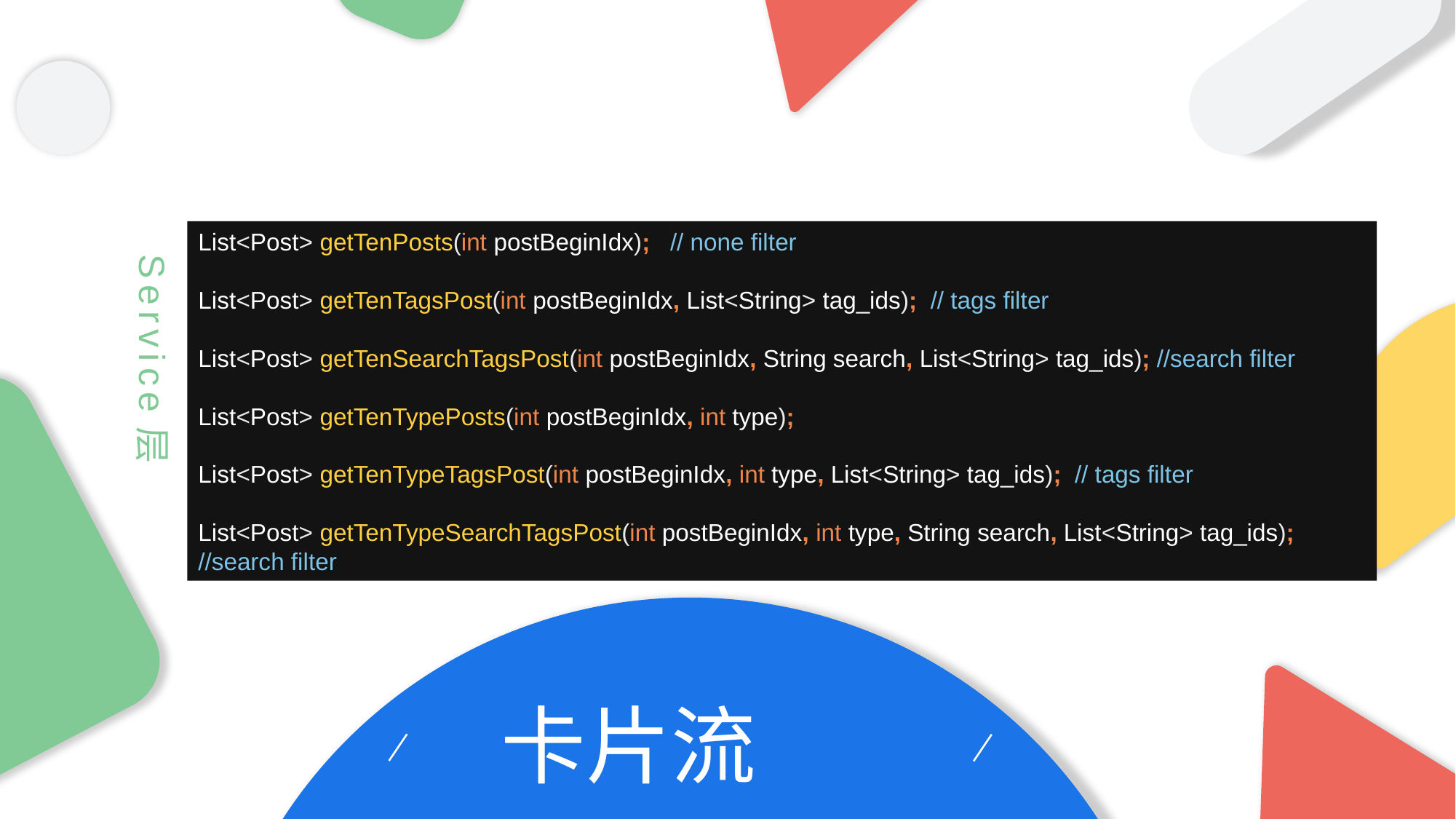

List<Post> getTenPosts(int postBeginIdx);   // none filter
List<Post> getTenTagsPost(int postBeginIdx, List<String> tag_ids);  // tags filter
List<Post> getTenSearchTagsPost(int postBeginIdx, String search, List<String> tag_ids); //search filter
List<Post> getTenTypePosts(int postBeginIdx, int type);
List<Post> getTenTypeTagsPost(int postBeginIdx, int type, List<String> tag_ids);  // tags filter
List<Post> getTenTypeSearchTagsPost(int postBeginIdx, int type, String search, List<String> tag_ids); //search filter
Service层

卡片流
private void gettenmoreposts(HttpServletRequest request, HttpServletResponse response) throws ServletException, IOException {
    HttpSession session = request.getSession();
    int postBeginIdx = Integer.parseInt(request.getParameter("postBeginIdx"));
    List<Post> posts = new ArrayList<>();
    List<String> tagsselected = (List<String>) session.getAttribute("tagsselected");
    String searchword = (String) session.getAttribute("searchword");
    if ((tagsselected == null || tagsselected.size() == 0) && (searchword == null || searchword.equals(""))) {
        posts = service.getTenPosts(postBeginIdx);
    } else if (searchword == null || searchword.equals("")) {
        posts = service.getTenTagsPost(postBeginIdx, tagsselected);
    } else {
        posts = service.getTenSearchTagsPost(postBeginIdx, searchword, tagsselected);
    }
    String postListStr = "[";
    for (int i = 0; i != posts.size(); ++i) {
        postListStr += posts.get(i).toString();
        if (i != posts.size() - 1)
            postListStr += ",";
    }
    postListStr += "]";
    Gson gson = new Gson();
    String json = gson.toJson(postListStr);
    response.setContentType("text/html;charset=UTF-8");
    response.getWriter().write(json);
}